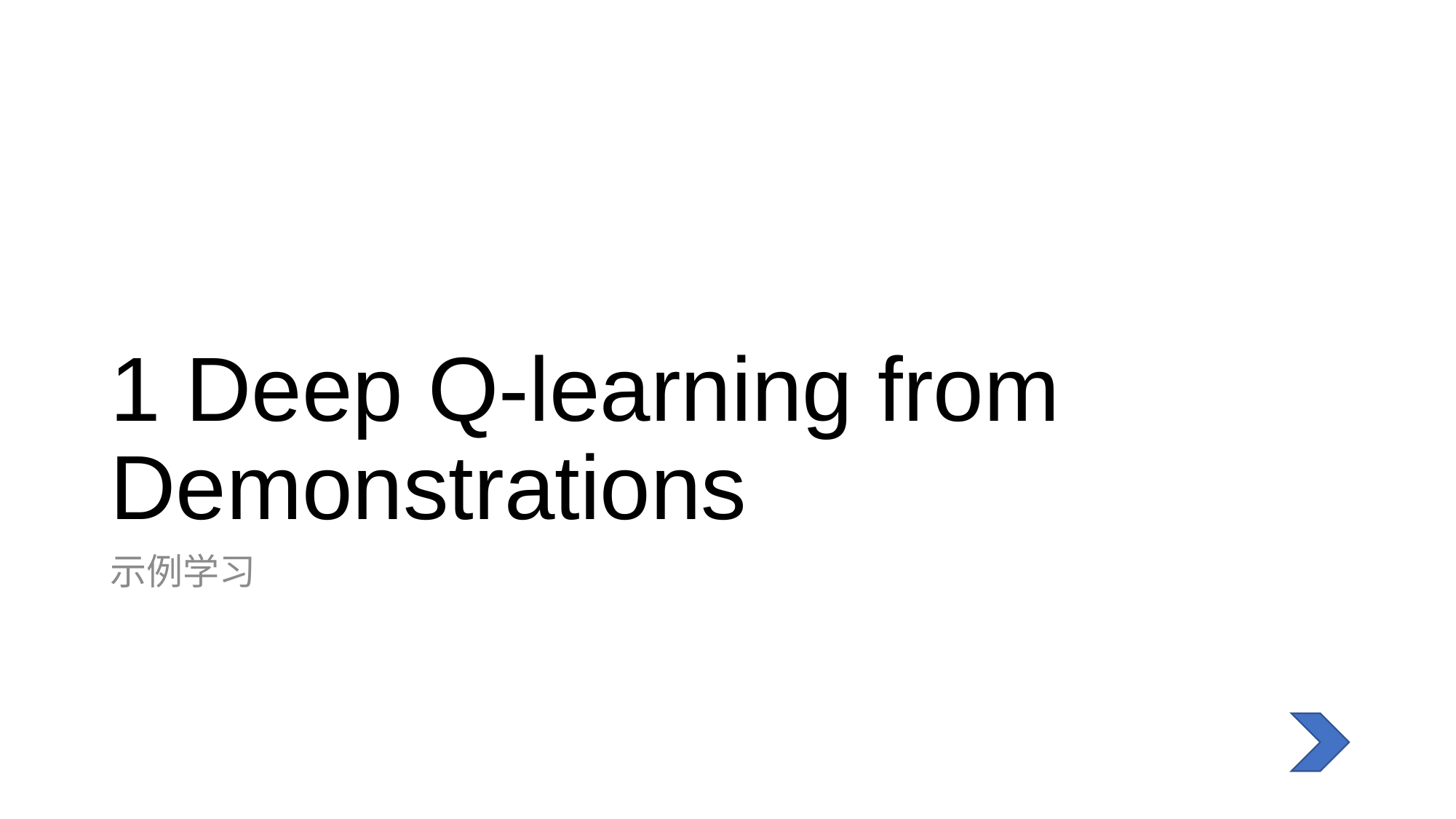

# 1 Deep Q-learning from Demonstrations
示例学习